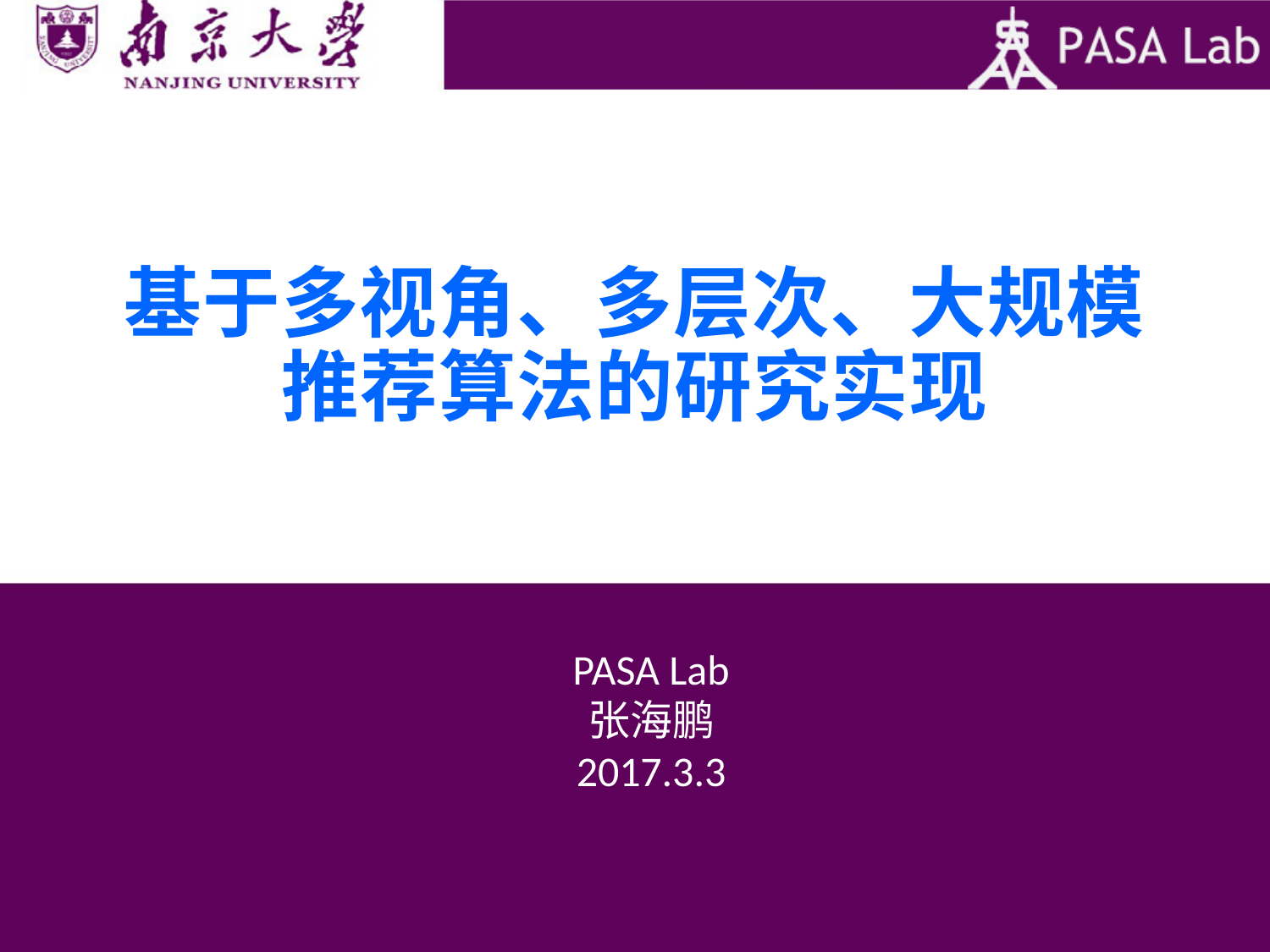

# 基于多视角、多层次、大规模 推荐算法的研究实现
PASA Lab
张海鹏
2017.3.3